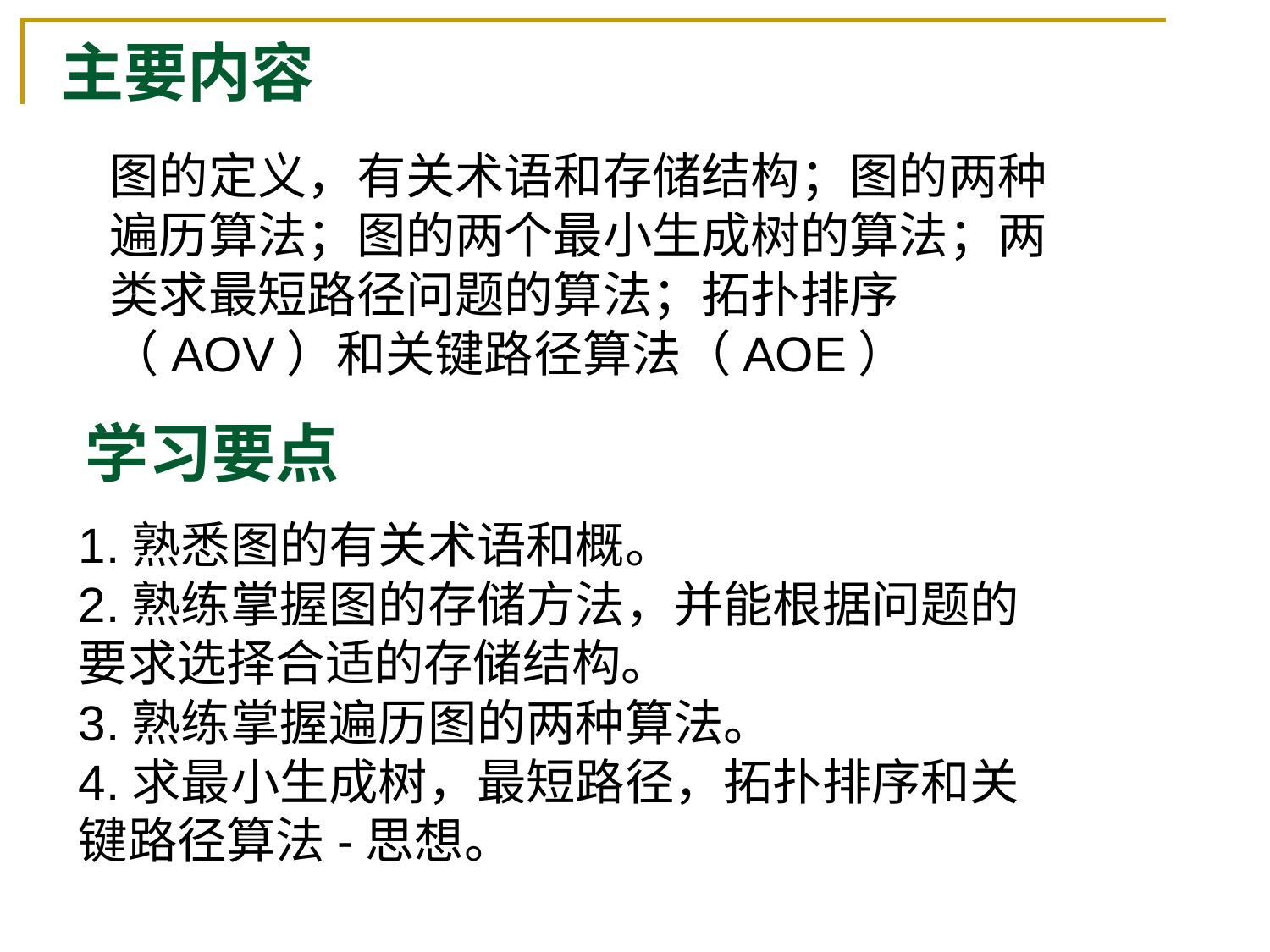

主要内容
图的定义，有关术语和存储结构；图的两种遍历算法；图的两个最小生成树的算法；两类求最短路径问题的算法；拓扑排序（AOV）和关键路径算法（AOE）
学习要点
1.熟悉图的有关术语和概。
2.熟练掌握图的存储方法，并能根据问题的要求选择合适的存储结构。
3.熟练掌握遍历图的两种算法。
4.求最小生成树，最短路径，拓扑排序和关键路径算法-思想。